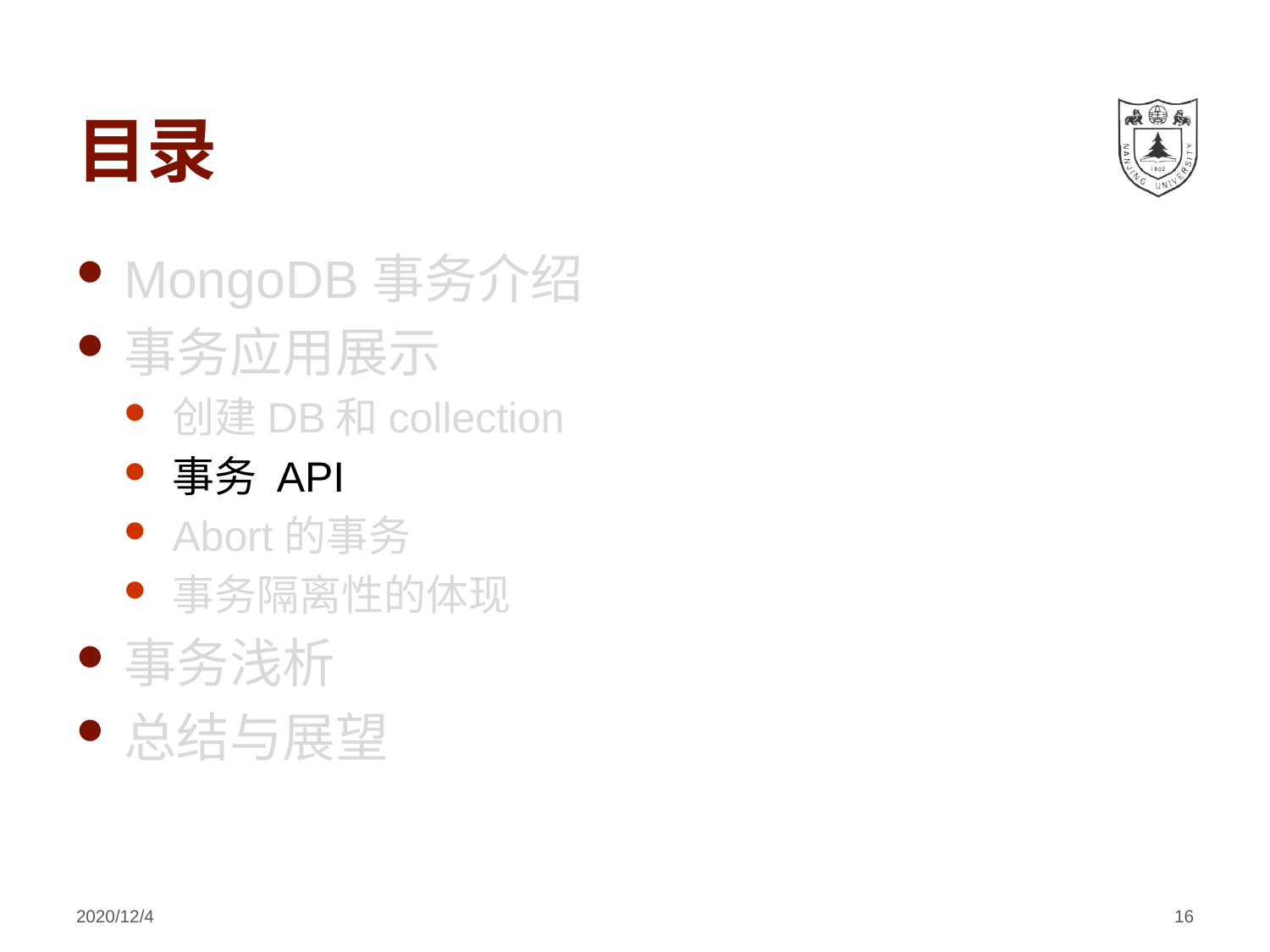

# 目录
MongoDB事务介绍
事务应用展示
创建DB和collection
事务 API
Abort的事务
事务隔离性的体现
事务浅析
总结与展望

2020/12/4

16